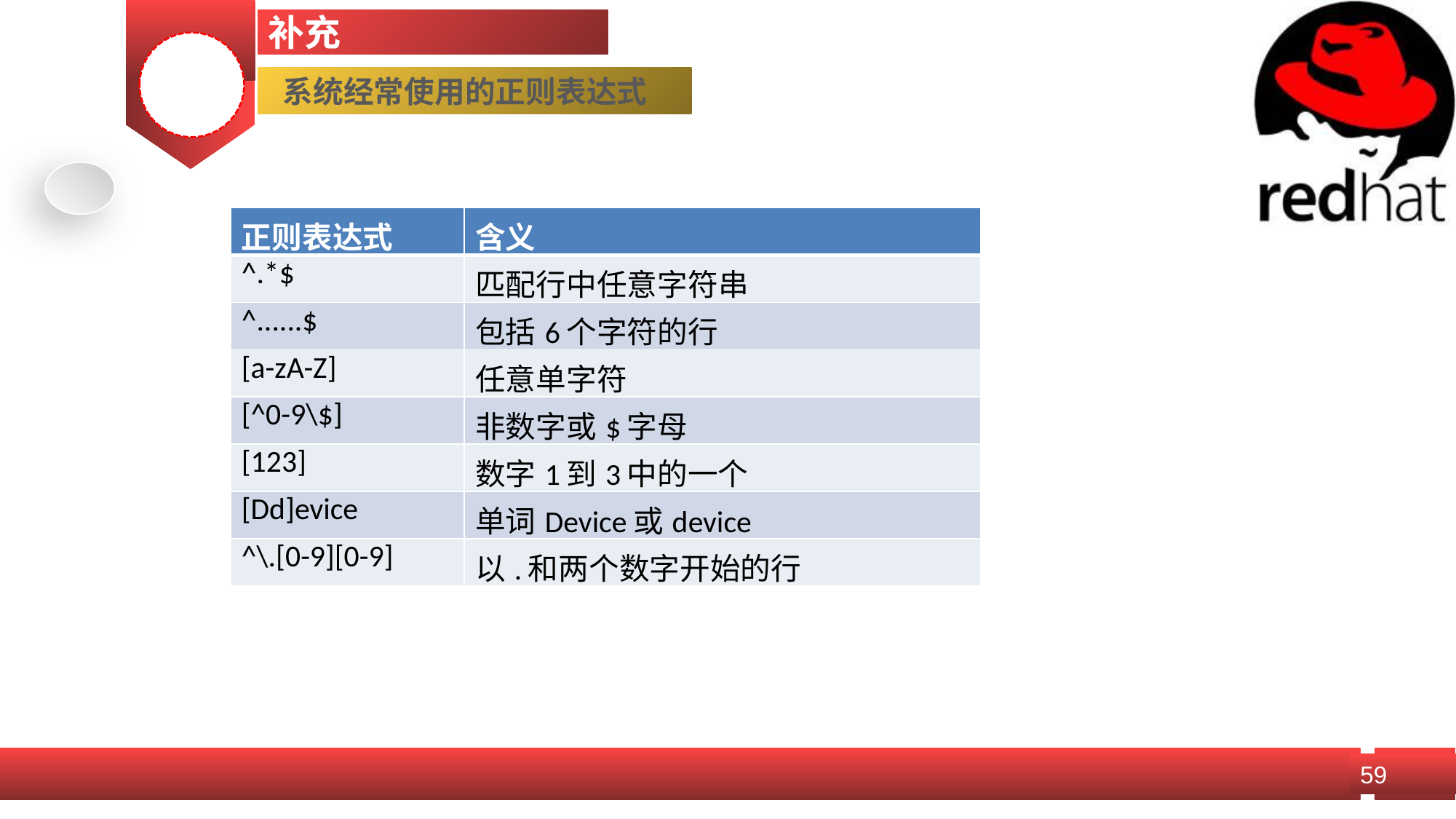

补充

 系统经常使用的正则表达式

| 正则表达式 | 含义 |
| --- | --- |
| ^.\*$ | 匹配行中任意字符串 |
| ^......$ | 包括6个字符的行 |
| [a-zA-Z] | 任意单字符 |
| [^0-9\$] | 非数字或$字母 |
| [123] | 数字1到3中的一个 |
| [Dd]evice | 单词Device或device |
| ^\.[0-9][0-9] | 以.和两个数字开始的行 |